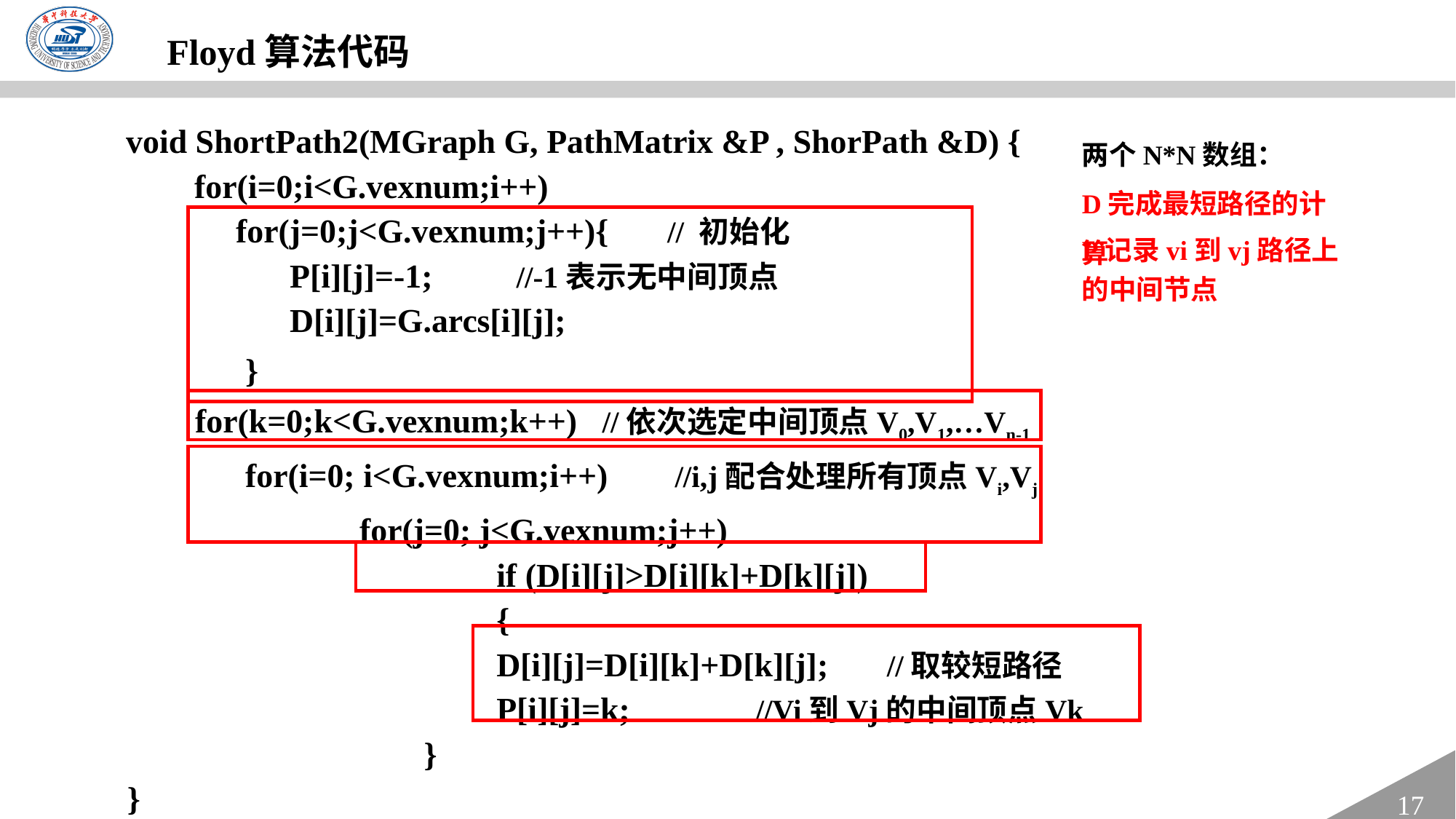

Floyd算法代码
void ShortPath2(MGraph G, PathMatrix &P , ShorPath &D) {
for(i=0;i<G.vexnum;i++)
	for(j=0;j<G.vexnum;j++){       // 初始化
P[i][j]=-1;          //-1表示无中间顶点
D[i][j]=G.arcs[i][j];
      }
for(k=0;k<G.vexnum;k++)   //依次选定中间顶点V0,V1,…Vn-1
      for(i=0; i<G.vexnum;i++)        //i,j配合处理所有顶点Vi,Vj
		for(j=0; j<G.vexnum;j++)
			if (D[i][j]>D[i][k]+D[k][j])
			{
D[i][j]=D[i][k]+D[k][j];       //取较短路径
P[i][j]=k;               //Vi到Vj的中间顶点Vk
     		 }
}
两个N*N数组：
D完成最短路径的计算

P记录vi到vj路径上的中间节点